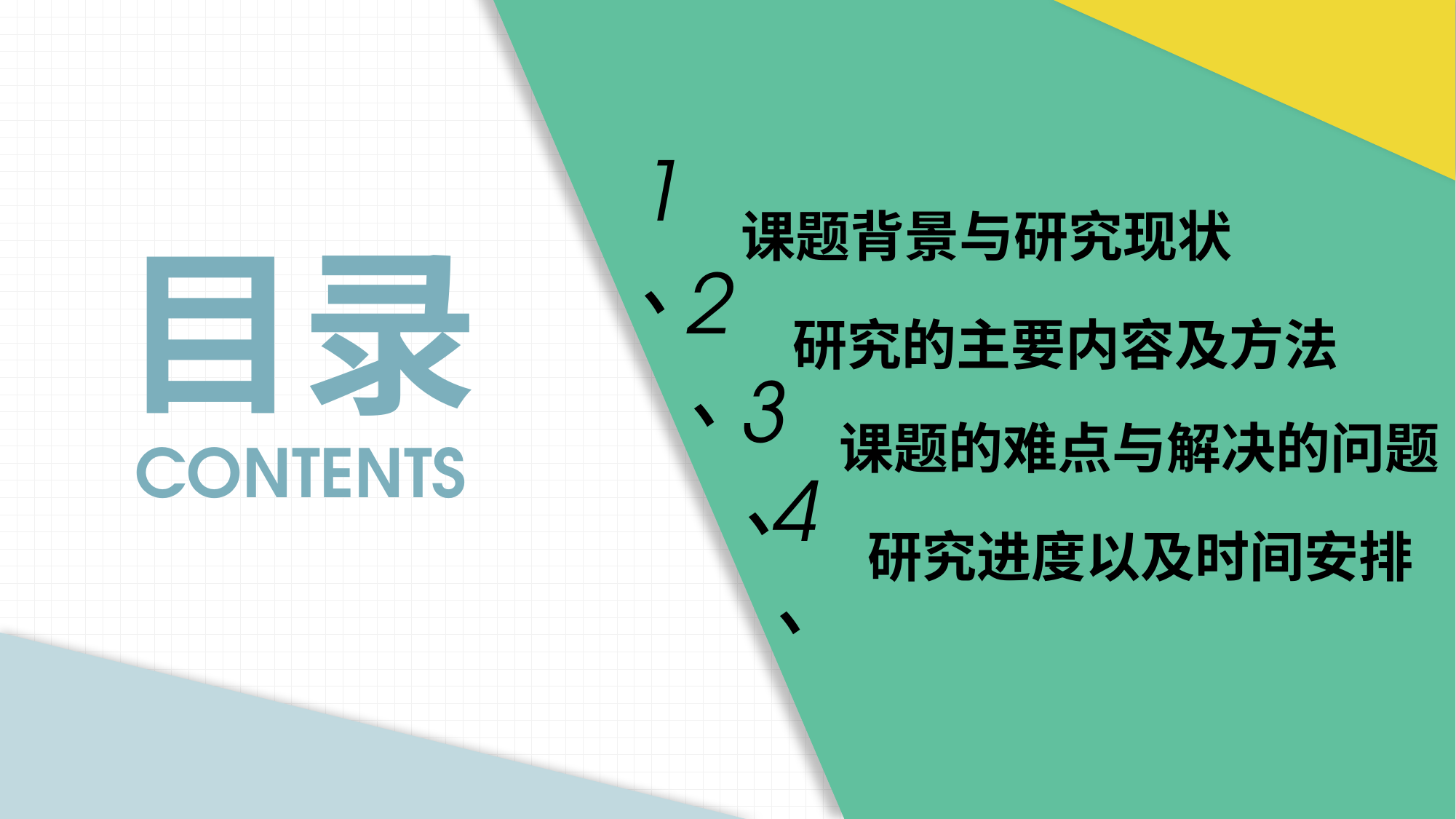

1、
课题背景与研究现状
2、
研究的主要内容及方法
3、
课题的难点与解决的问题
4、
研究进度以及时间安排